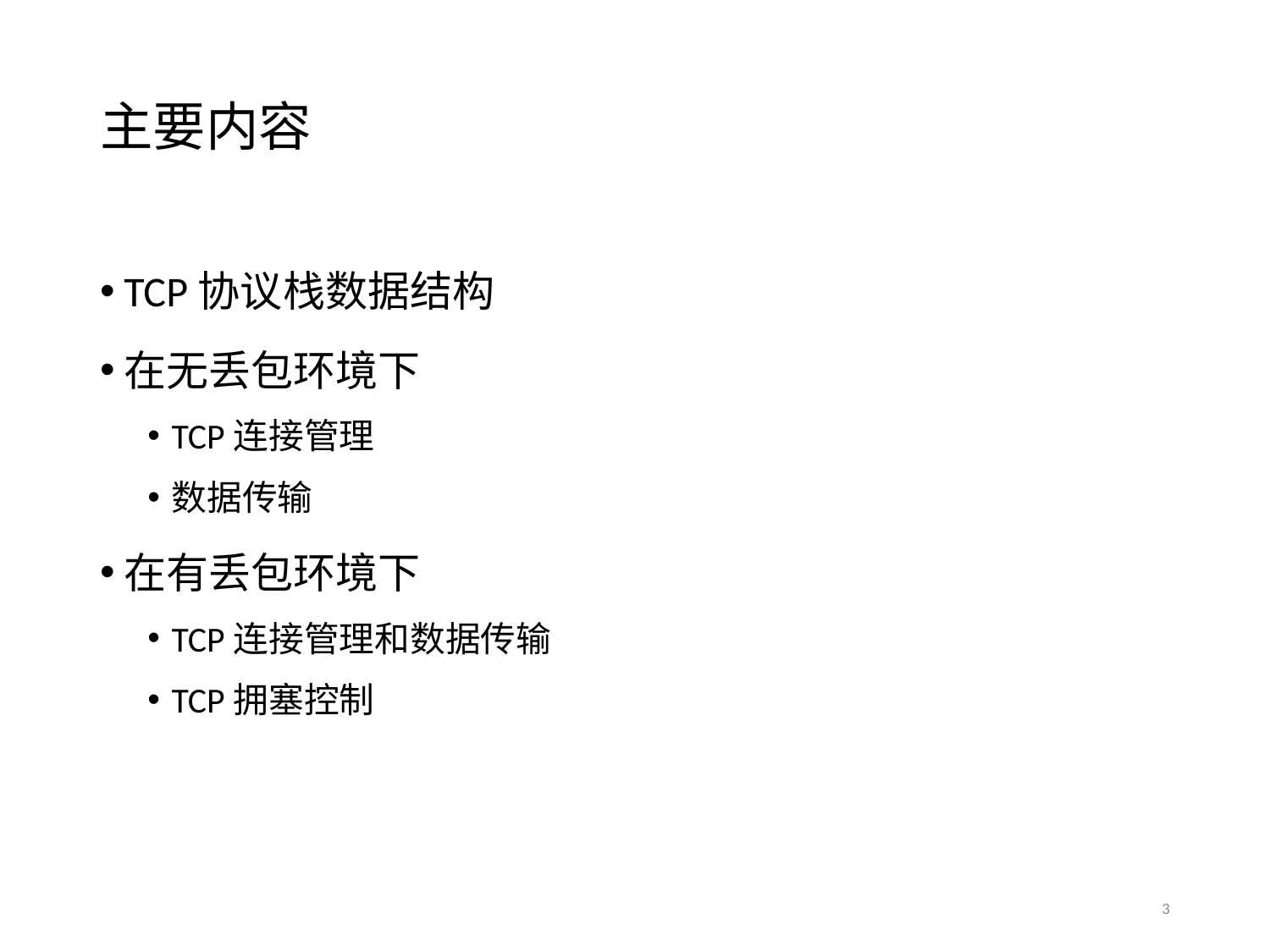

# 主要内容
TCP协议栈数据结构
在无丢包环境下
TCP连接管理
数据传输
在有丢包环境下
TCP连接管理和数据传输
TCP拥塞控制
3